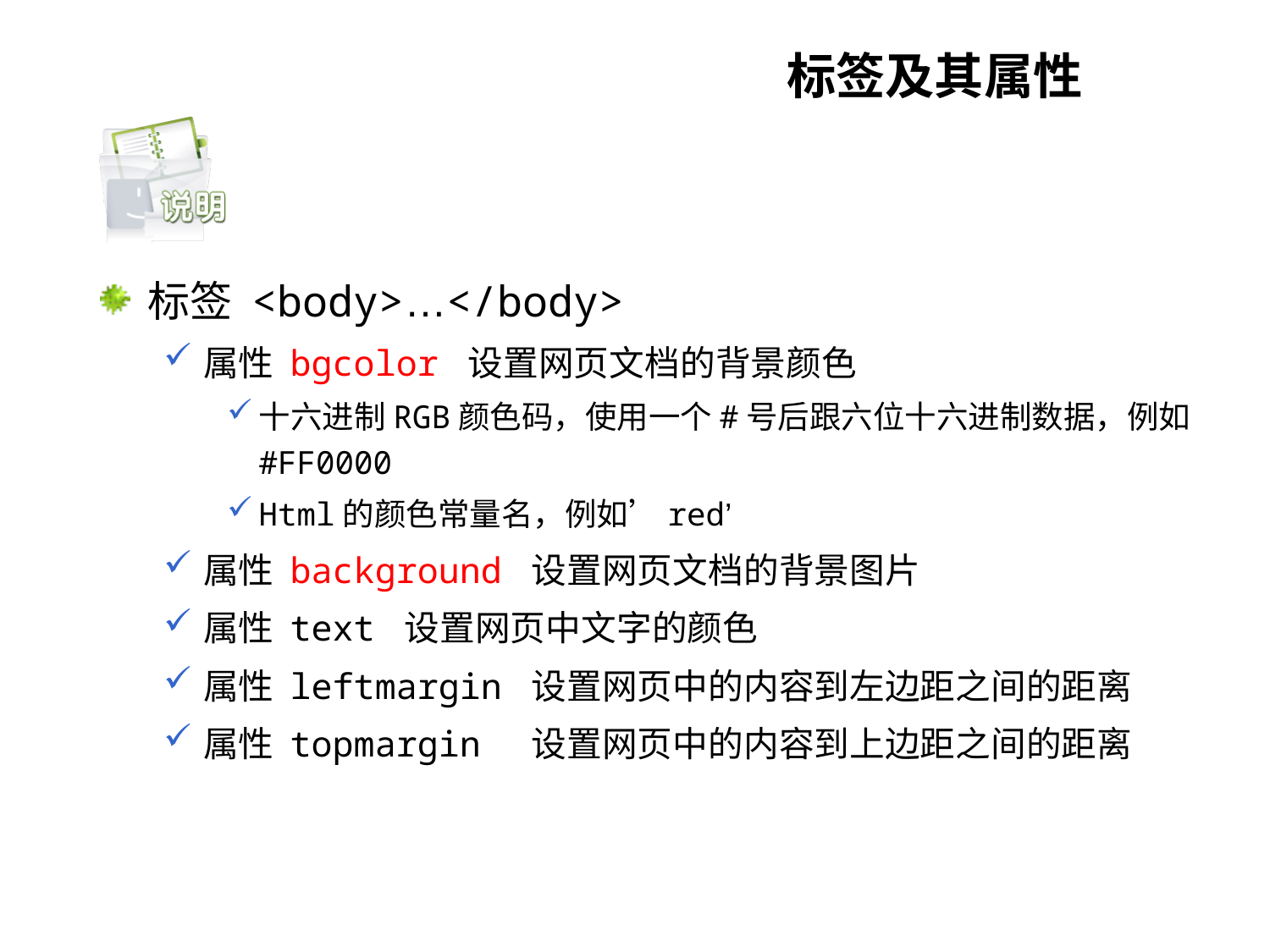

# 标签及其属性
标签 <body>…</body>
属性 bgcolor 设置网页文档的背景颜色
十六进制RGB颜色码，使用一个#号后跟六位十六进制数据，例如#FF0000
Html的颜色常量名，例如’red’
属性 background 设置网页文档的背景图片
属性 text 设置网页中文字的颜色
属性 leftmargin 设置网页中的内容到左边距之间的距离
属性 topmargin  设置网页中的内容到上边距之间的距离